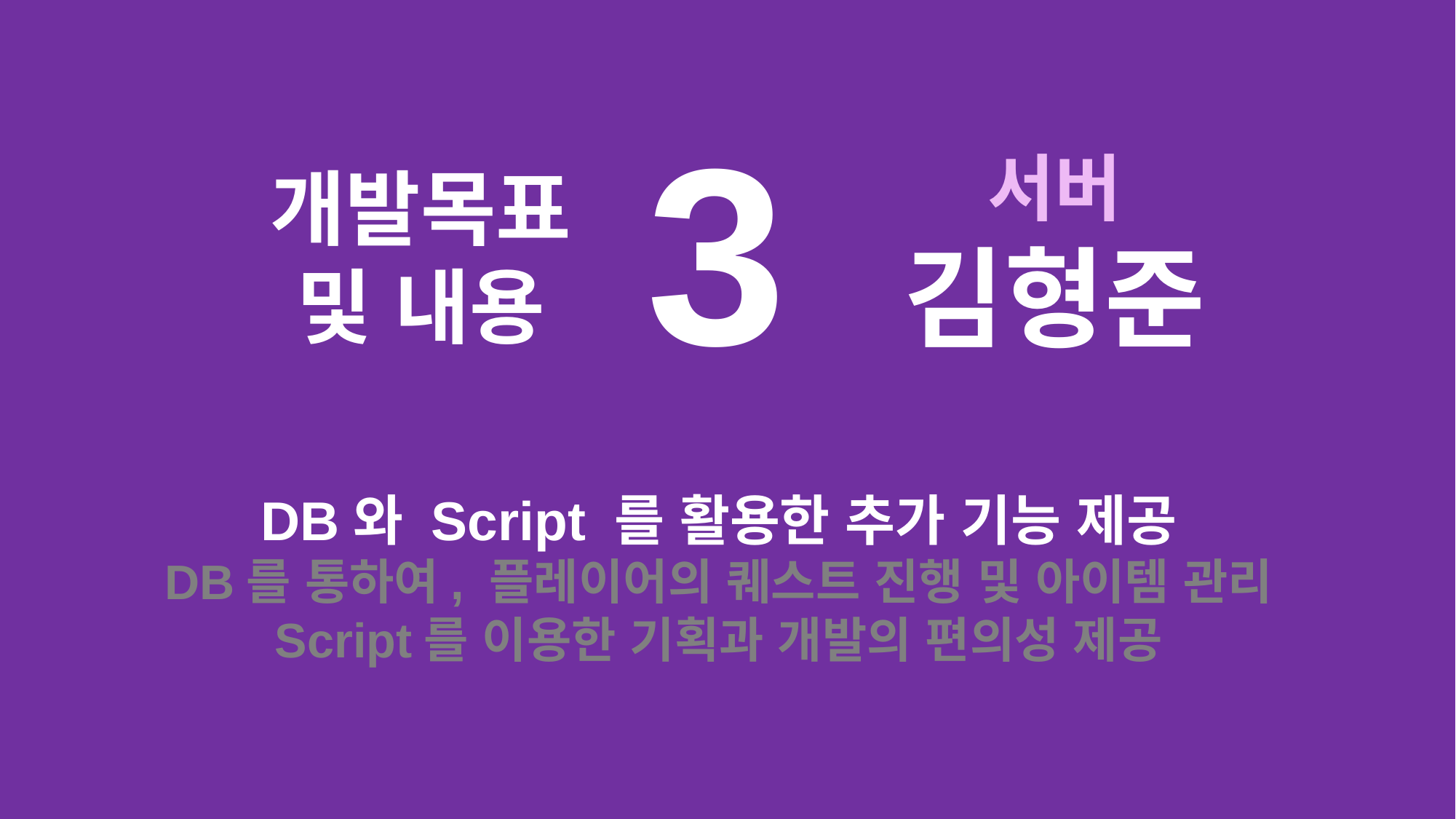

3
서버
김형준
개발목표
및 내용
DB와 Script 를 활용한 추가 기능 제공
DB를 통하여, 플레이어의 퀘스트 진행 및 아이템 관리
Script를 이용한 기획과 개발의 편의성 제공